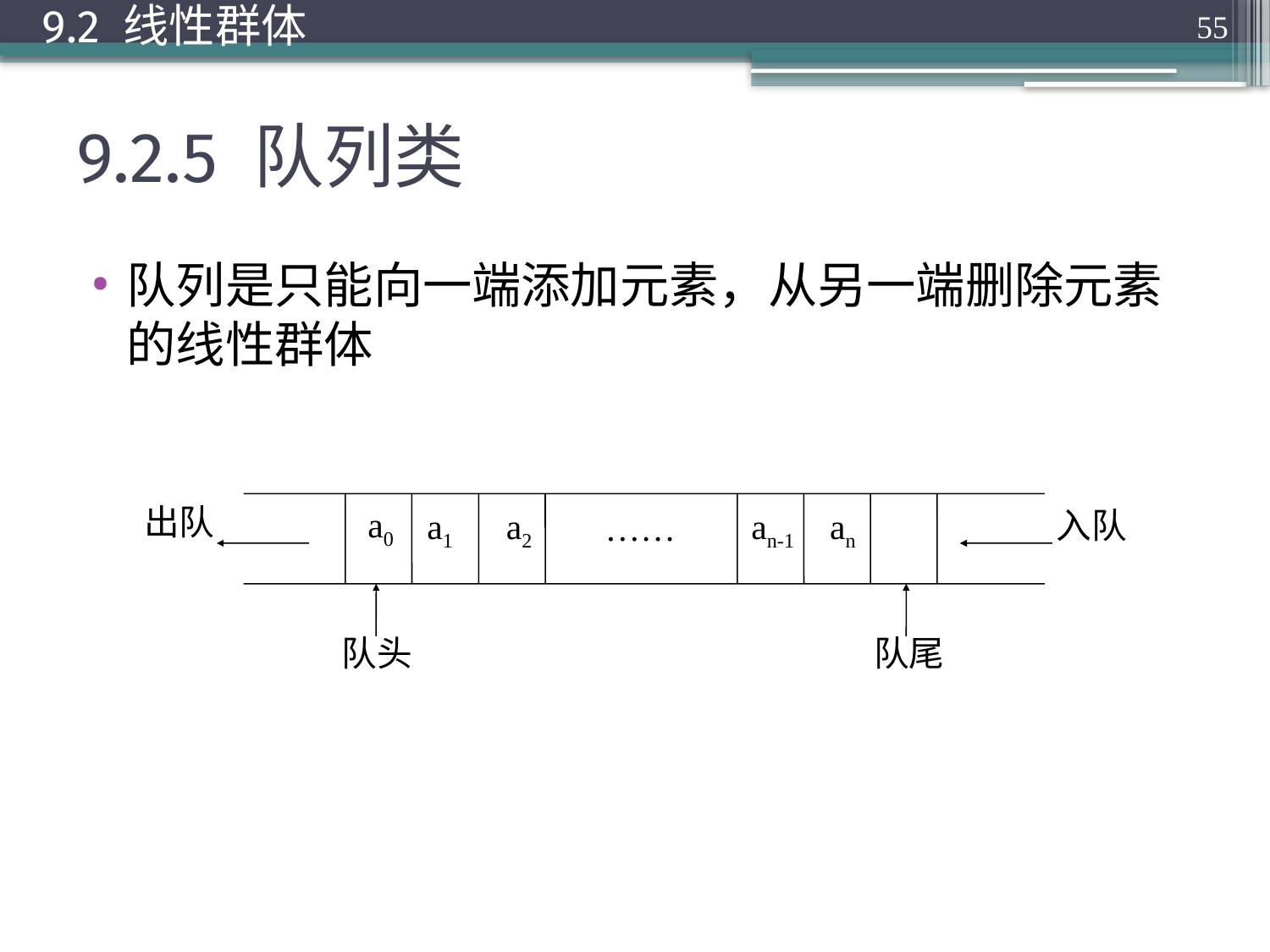

9.2 线性群体
55
# 9.2.5 队列类
队列是只能向一端添加元素，从另一端删除元素的线性群体
出队

入队
a1      a2
an-1    an
……
a0

队头
队尾